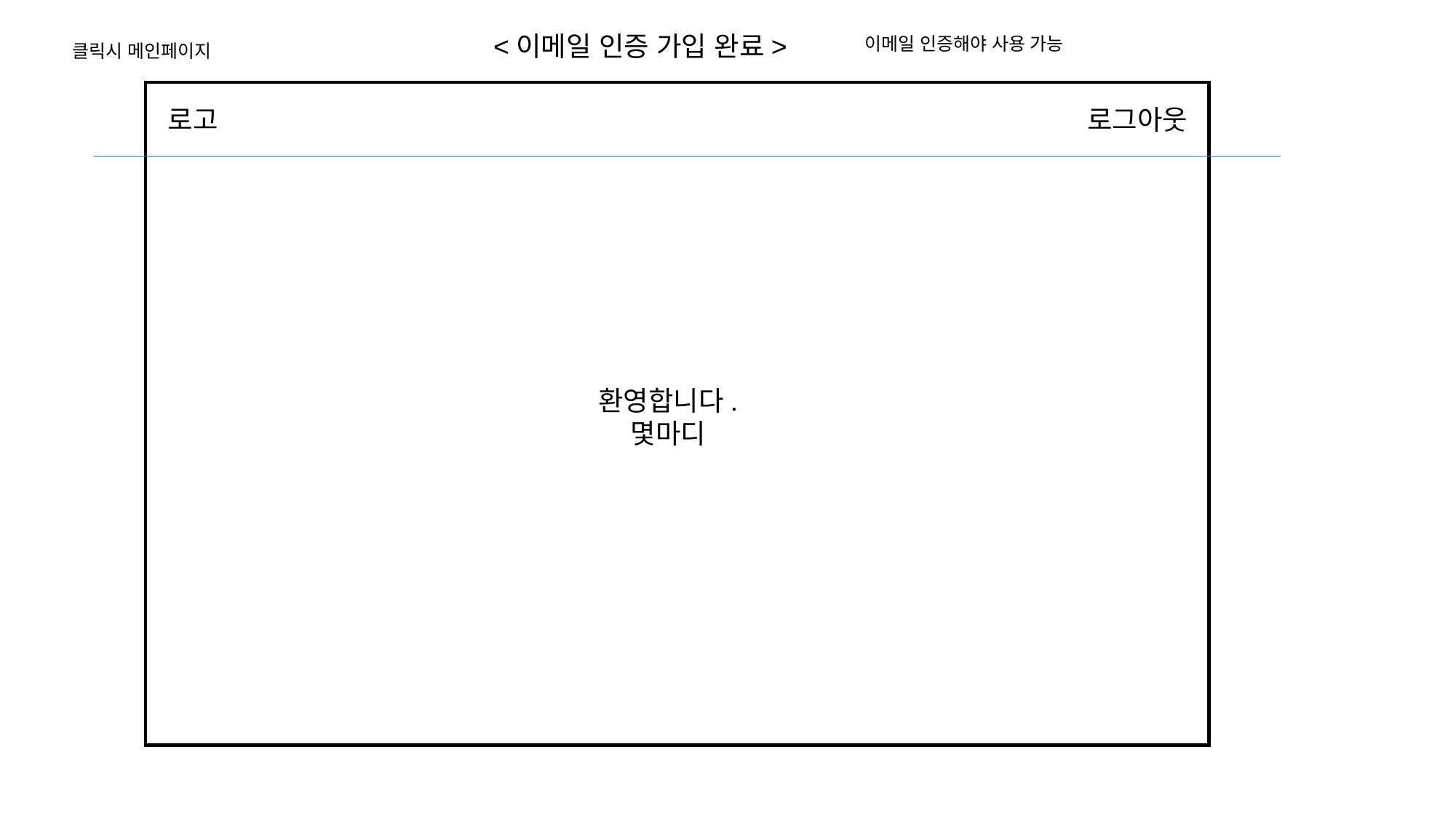

<이메일 인증 가입 완료>
이메일 인증해야 사용 가능
클릭시 메인페이지

로고
로그아웃
환영합니다.
몇마디